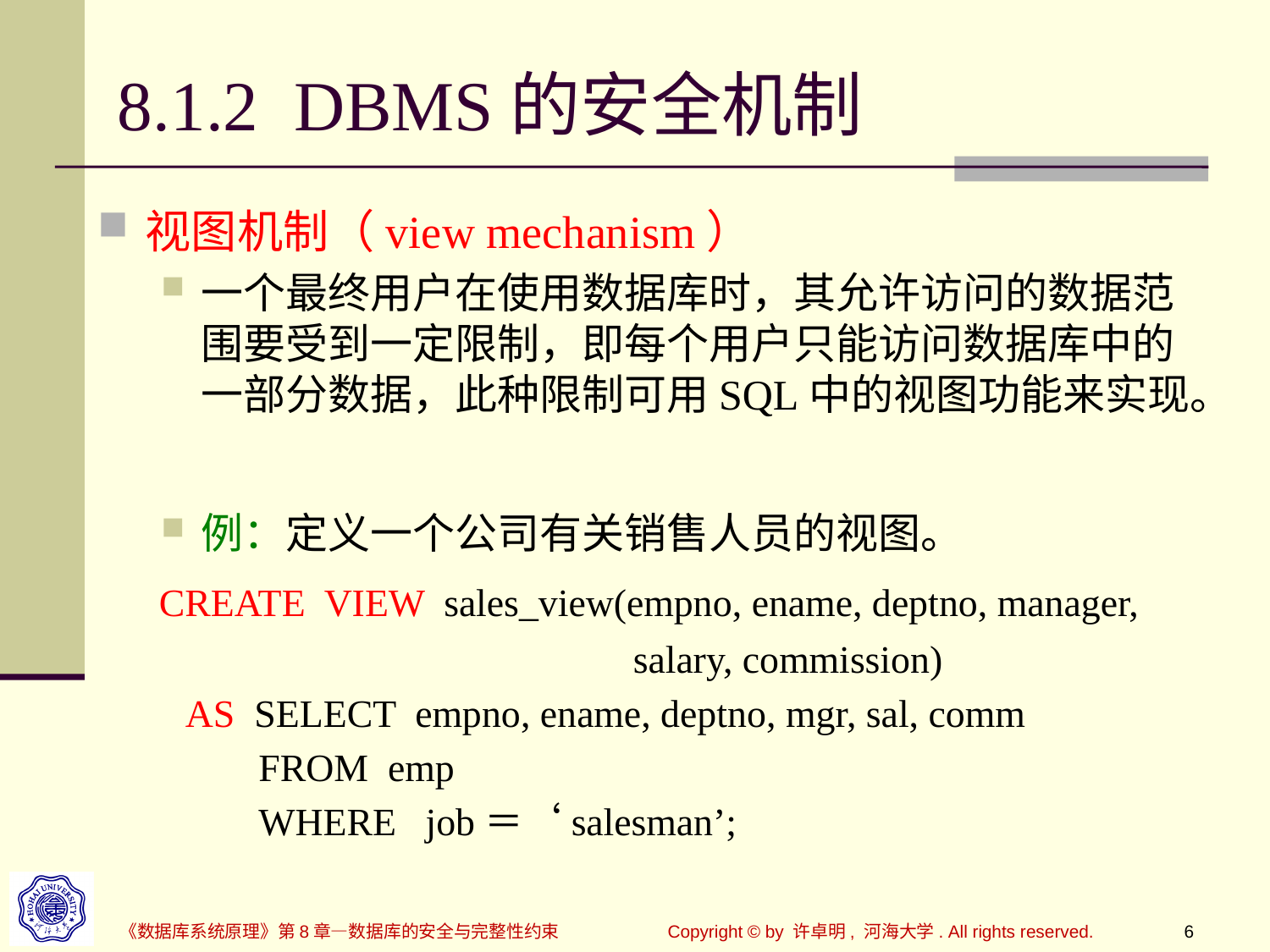

# 8.1.2  DBMS的安全机制
视图机制（view mechanism）
一个最终用户在使用数据库时，其允许访问的数据范围要受到一定限制，即每个用户只能访问数据库中的一部分数据，此种限制可用SQL中的视图功能来实现。

例：定义一个公司有关销售人员的视图。
     CREATE  VIEW  sales_view(empno, ename, deptno, manager,
                                                       salary, commission)
         AS  SELECT  empno, ename, deptno, mgr, sal, comm
          FROM  emp
          WHERE   job＝‘salesman’;
《数据库系统原理》第8章—数据库的安全与完整性约束
Copyright © by 许卓明, 河海大学. All rights reserved.
6